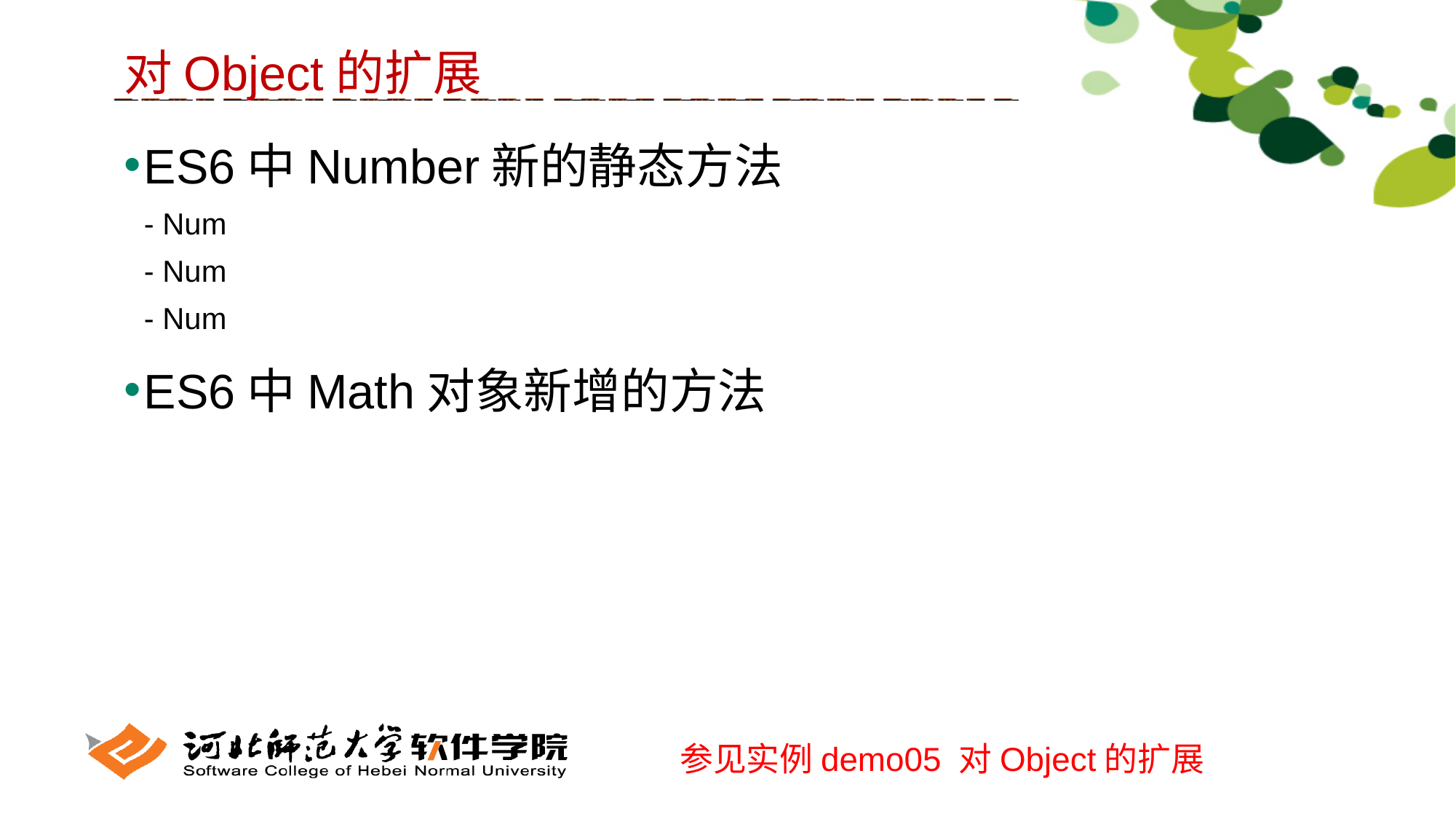

对Object的扩展
ES6中Number新的静态方法
- Num
- Num
- Num
ES6中Math对象新增的方法

参见实例demo05 对Object的扩展